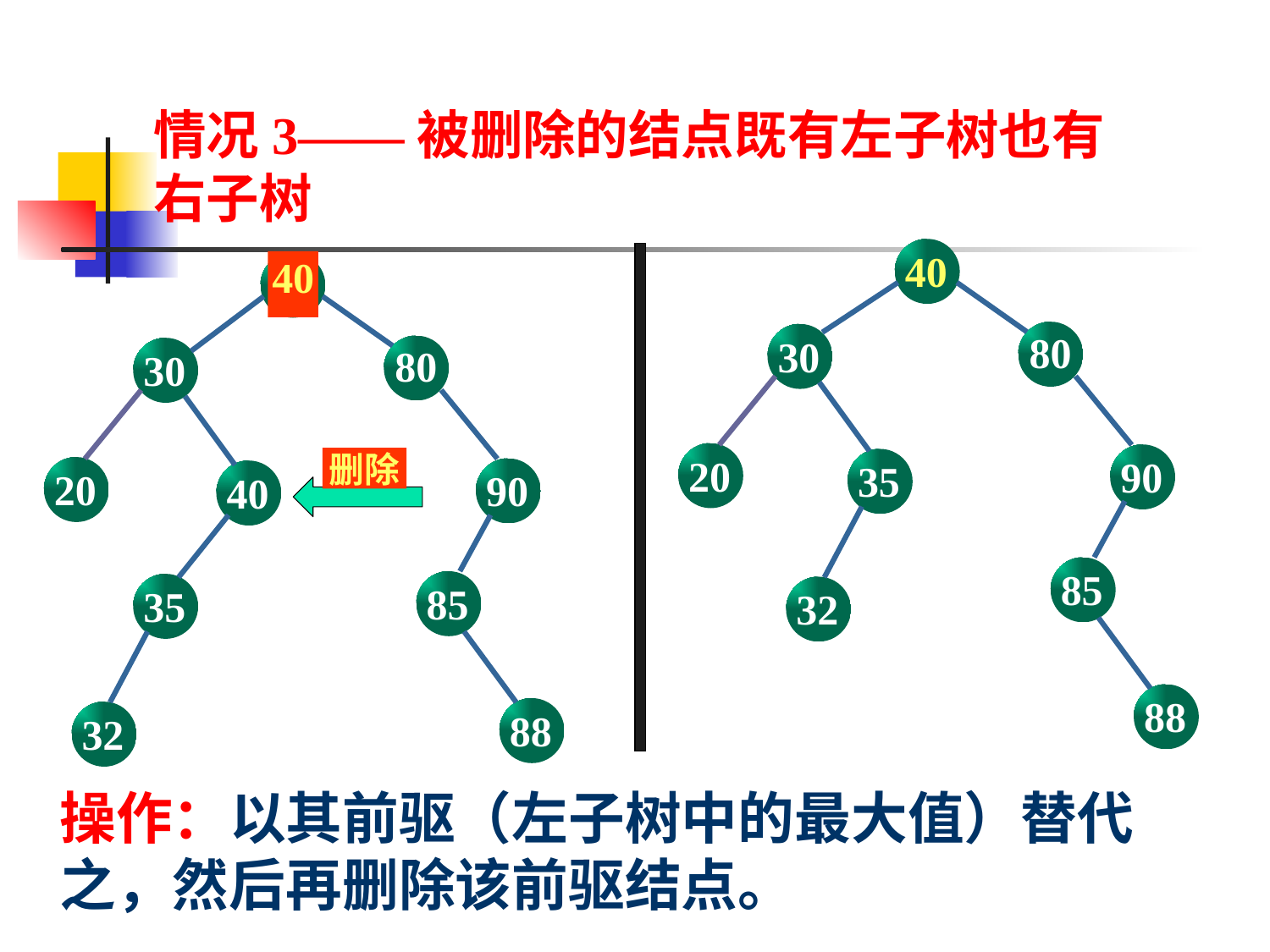

情况3——被删除的结点既有左子树也有右子树

40
40

50

80
30

80
30

删除

20
90
35

20
90
40

85

85
35
32

88

88
32
操作：以其前驱（左子树中的最大值）替代之，然后再删除该前驱结点。